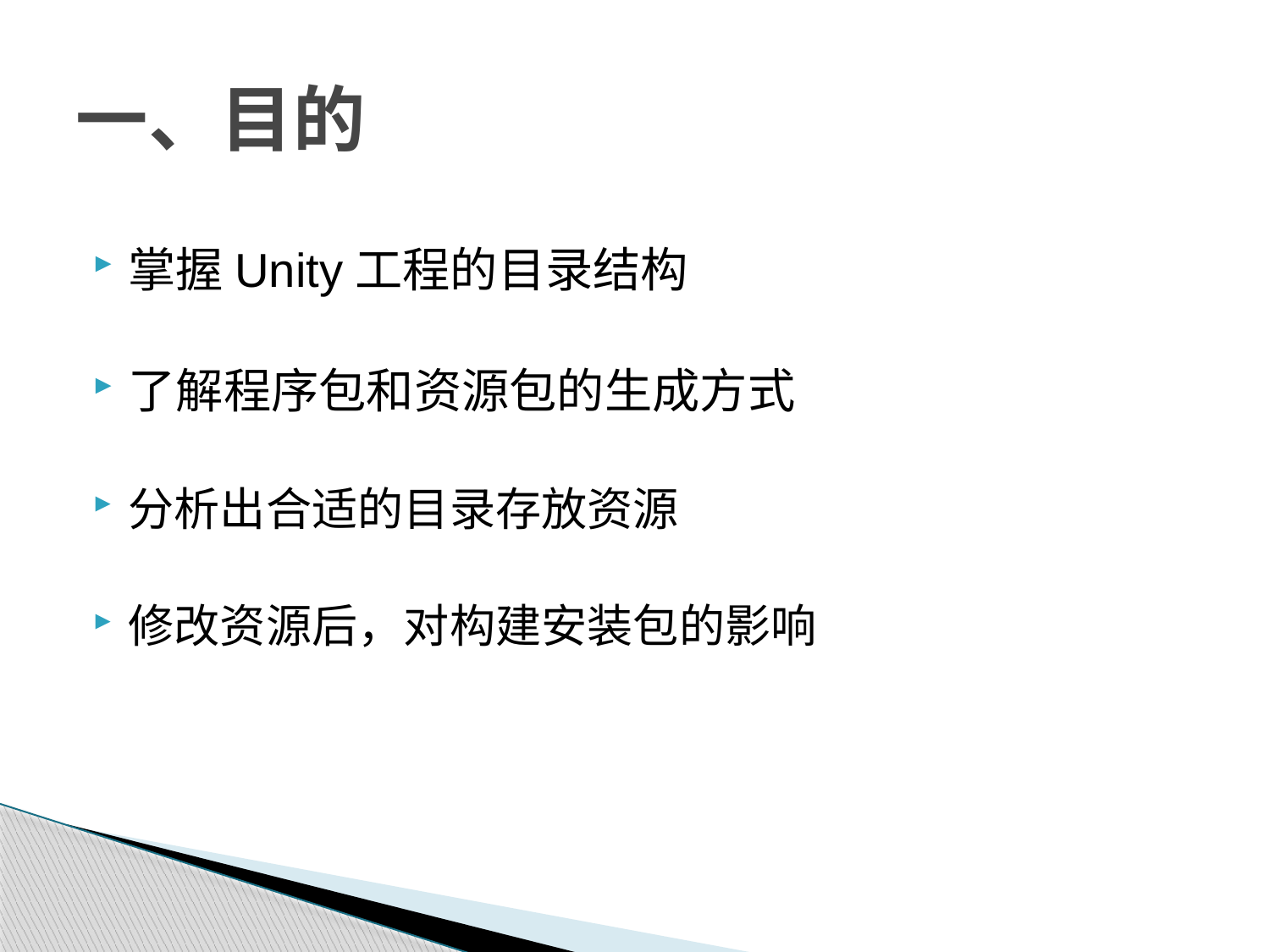

# 一、目的
掌握Unity工程的目录结构
了解程序包和资源包的生成方式
分析出合适的目录存放资源
修改资源后，对构建安装包的影响